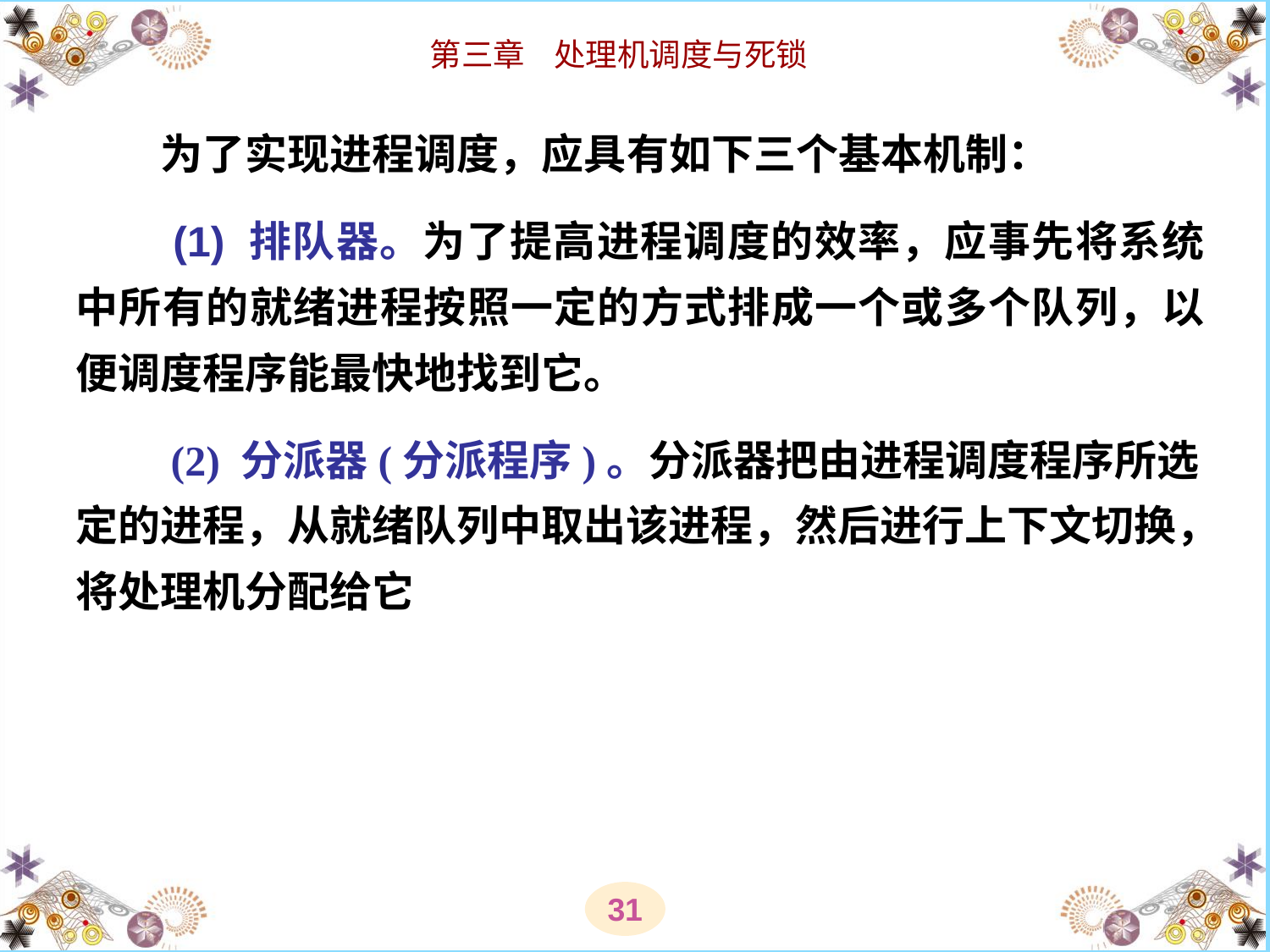

为了实现进程调度，应具有如下三个基本机制：
　　(1) 排队器。为了提高进程调度的效率，应事先将系统中所有的就绪进程按照一定的方式排成一个或多个队列，以便调度程序能最快地找到它。
　　(2) 分派器(分派程序)。分派器把由进程调度程序所选定的进程，从就绪队列中取出该进程，然后进行上下文切换，将处理机分配给它